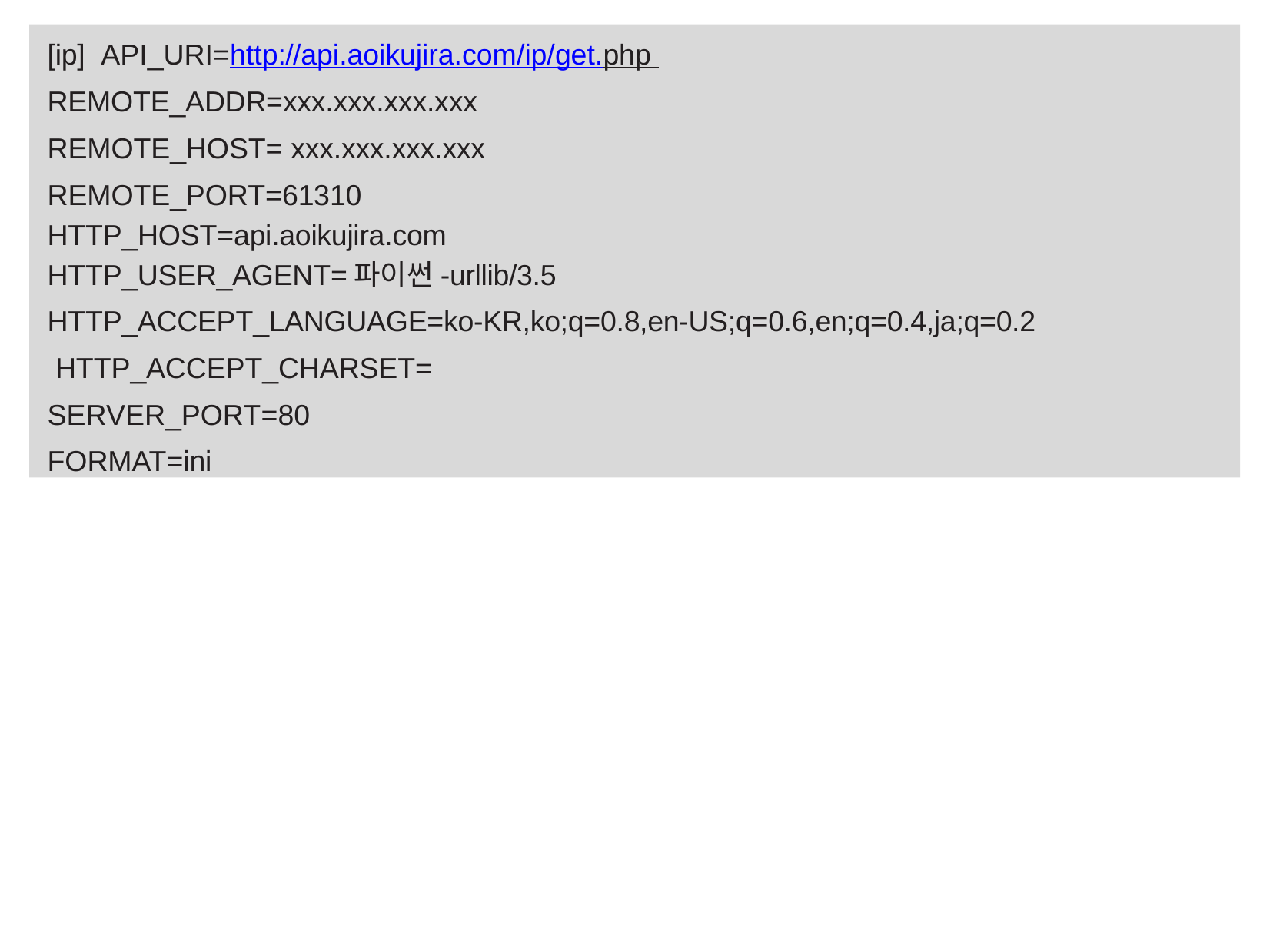

[ip]  API_URI=http://api.aoikujira.com/ip/get.php  REMOTE_ADDR=xxx.xxx.xxx.xxx
REMOTE_HOST= xxx.xxx.xxx.xxx
REMOTE_PORT=61310
HTTP_HOST=api.aoikujira.com
HTTP_USER_AGENT=파이썬-urllib/3.5
HTTP_ACCEPT_LANGUAGE=ko-KR,ko;q=0.8,en-US;q=0.6,en;q=0.4,ja;q=0.2  HTTP_ACCEPT_CHARSET=
SERVER_PORT=80
FORMAT=ini